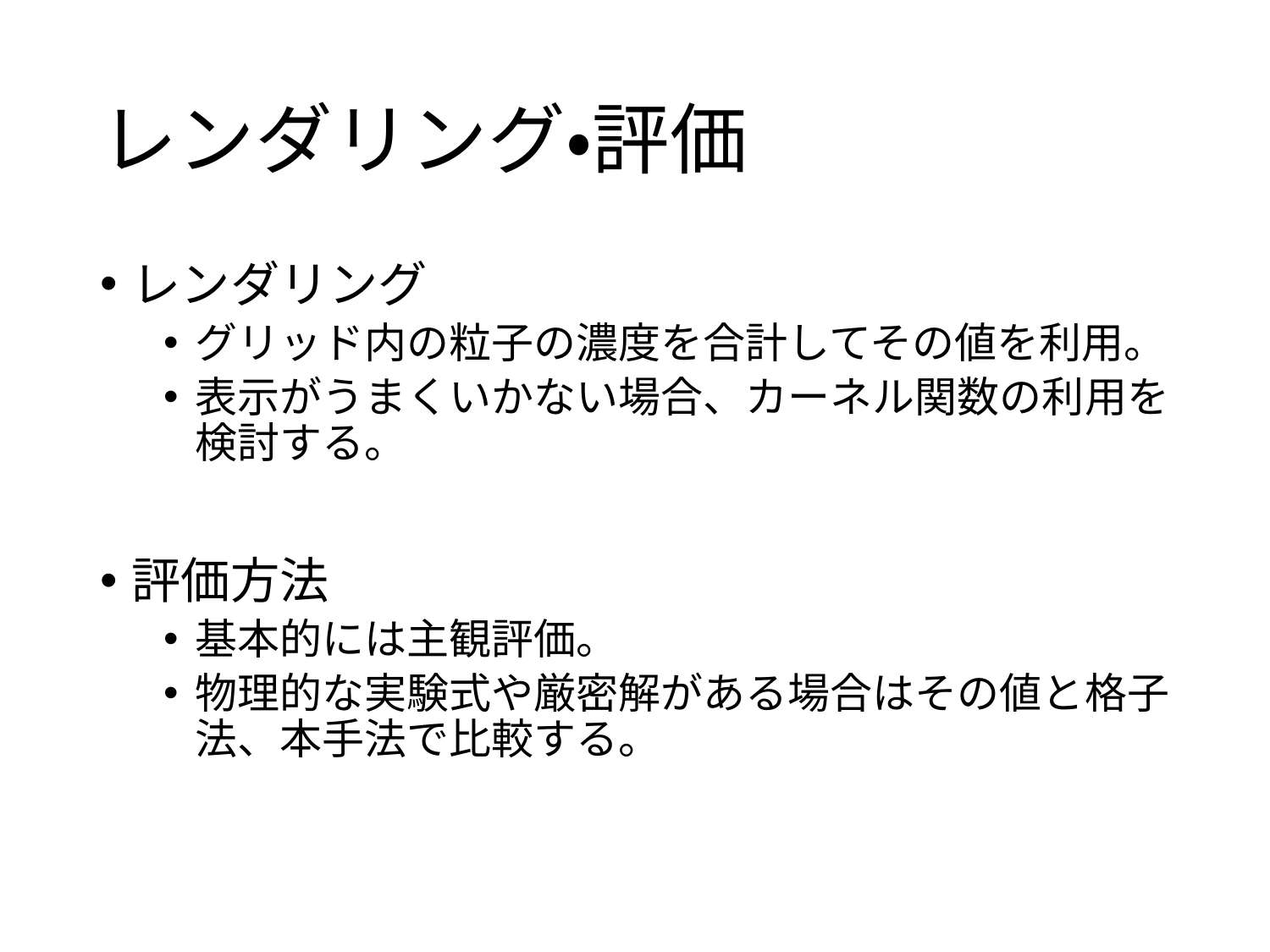

# レンダリング・評価
レンダリング
グリッド内の粒子の濃度を合計してその値を利用。
表示がうまくいかない場合、カーネル関数の利用を検討する。

評価方法
基本的には主観評価。
物理的な実験式や厳密解がある場合はその値と格子法、本手法で比較する。